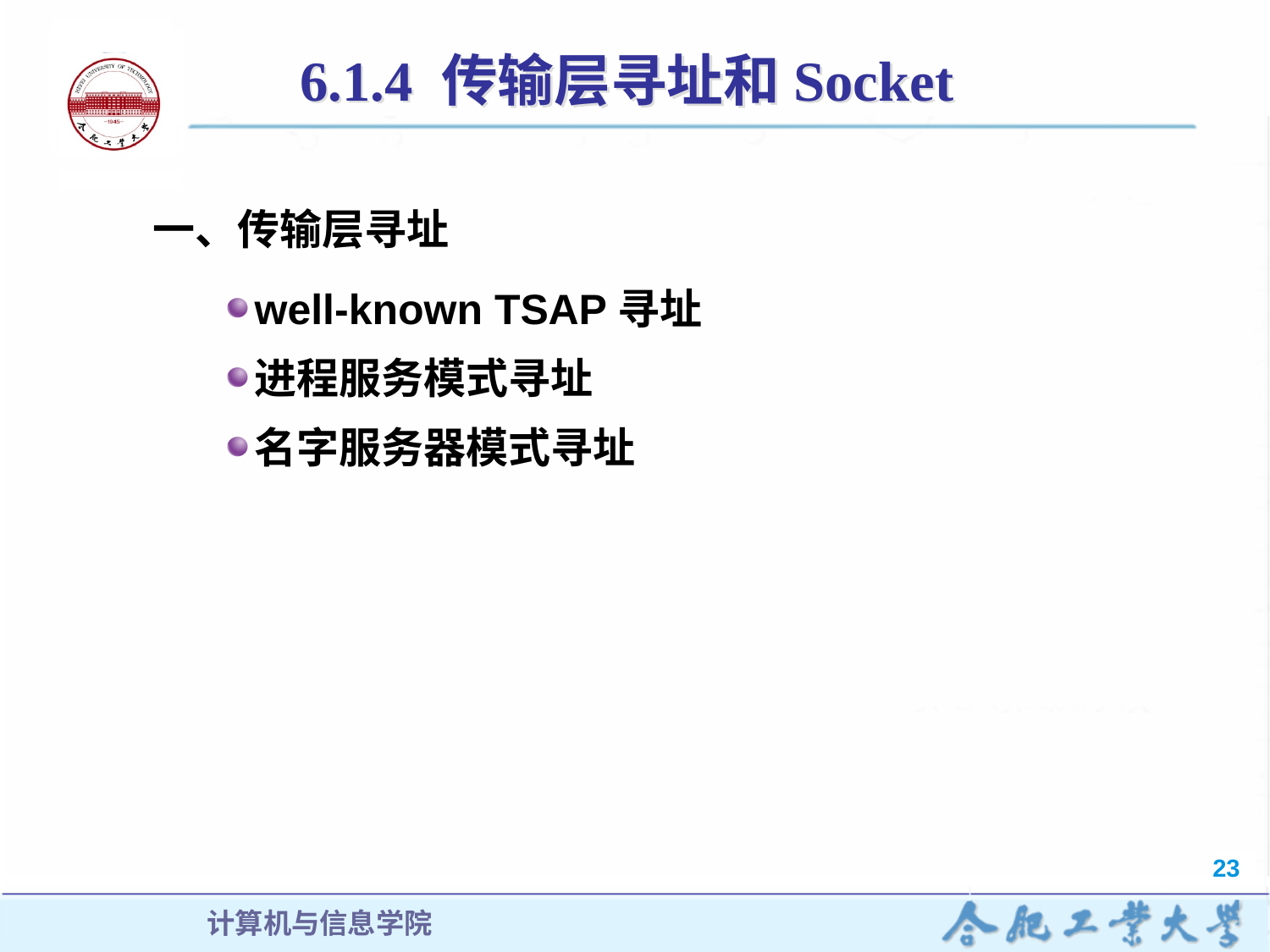

# 6.1.4 传输层寻址和Socket
一、传输层寻址
well-known TSAP寻址
进程服务模式寻址
名字服务器模式寻址